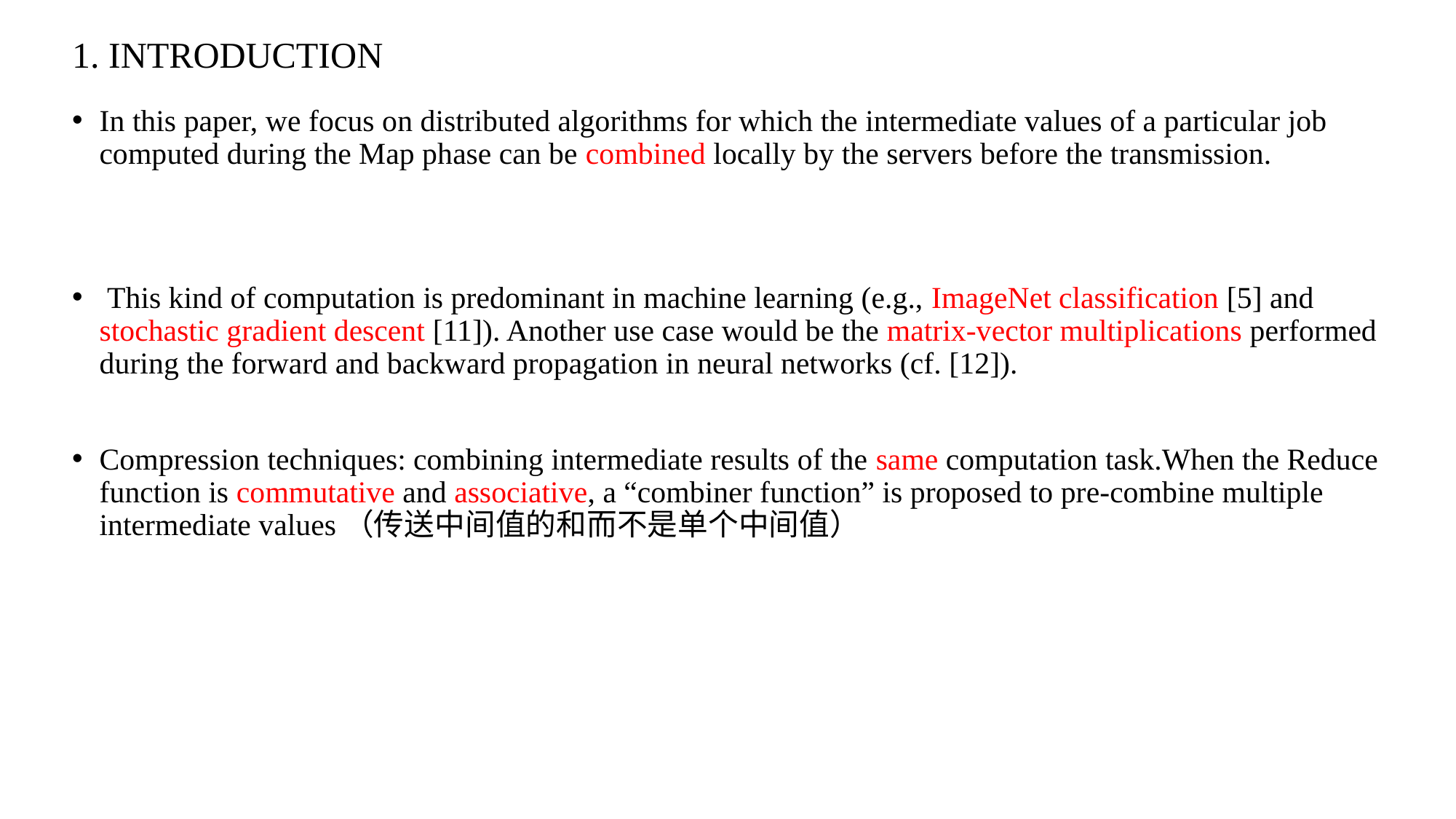

# 1. INTRODUCTION
In this paper, we focus on distributed algorithms for which the intermediate values of a particular job computed during the Map phase can be combined locally by the servers before the transmission.

 This kind of computation is predominant in machine learning (e.g., ImageNet classification [5] and stochastic gradient descent [11]). Another use case would be the matrix-vector multiplications performed during the forward and backward propagation in neural networks (cf. [12]).

Compression techniques: combining intermediate results of the same computation task.When the Reduce function is commutative and associative, a “combiner function” is proposed to pre-combine multiple intermediate values（传送中间值的和而不是单个中间值）